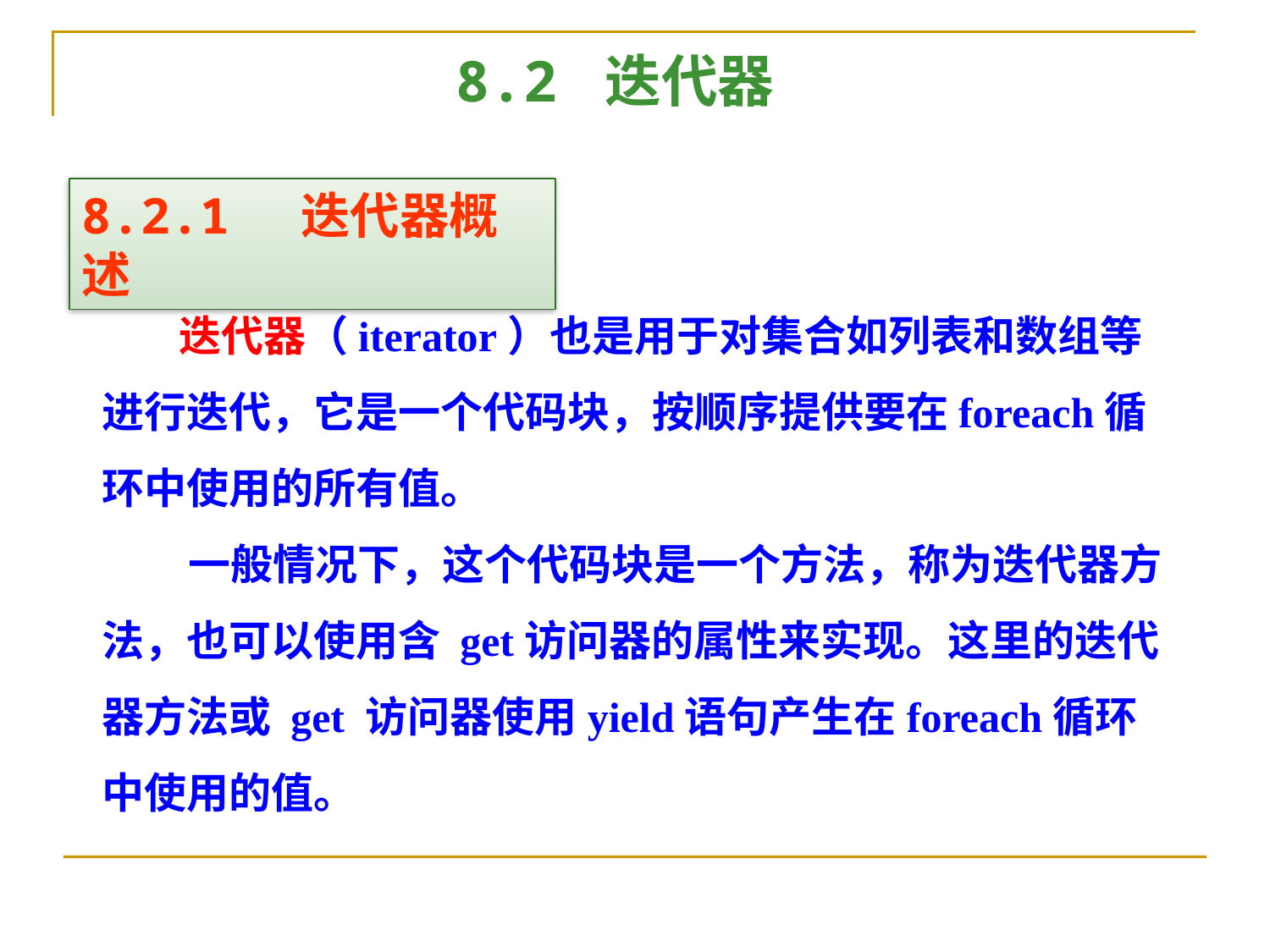

8.2 迭代器
8.2.1  迭代器概述
       迭代器（iterator）也是用于对集合如列表和数组等进行迭代，它是一个代码块，按顺序提供要在foreach循环中使用的所有值。
        一般情况下，这个代码块是一个方法，称为迭代器方法，也可以使用含 get访问器的属性来实现。这里的迭代器方法或 get 访问器使用yield语句产生在foreach循环中使用的值。